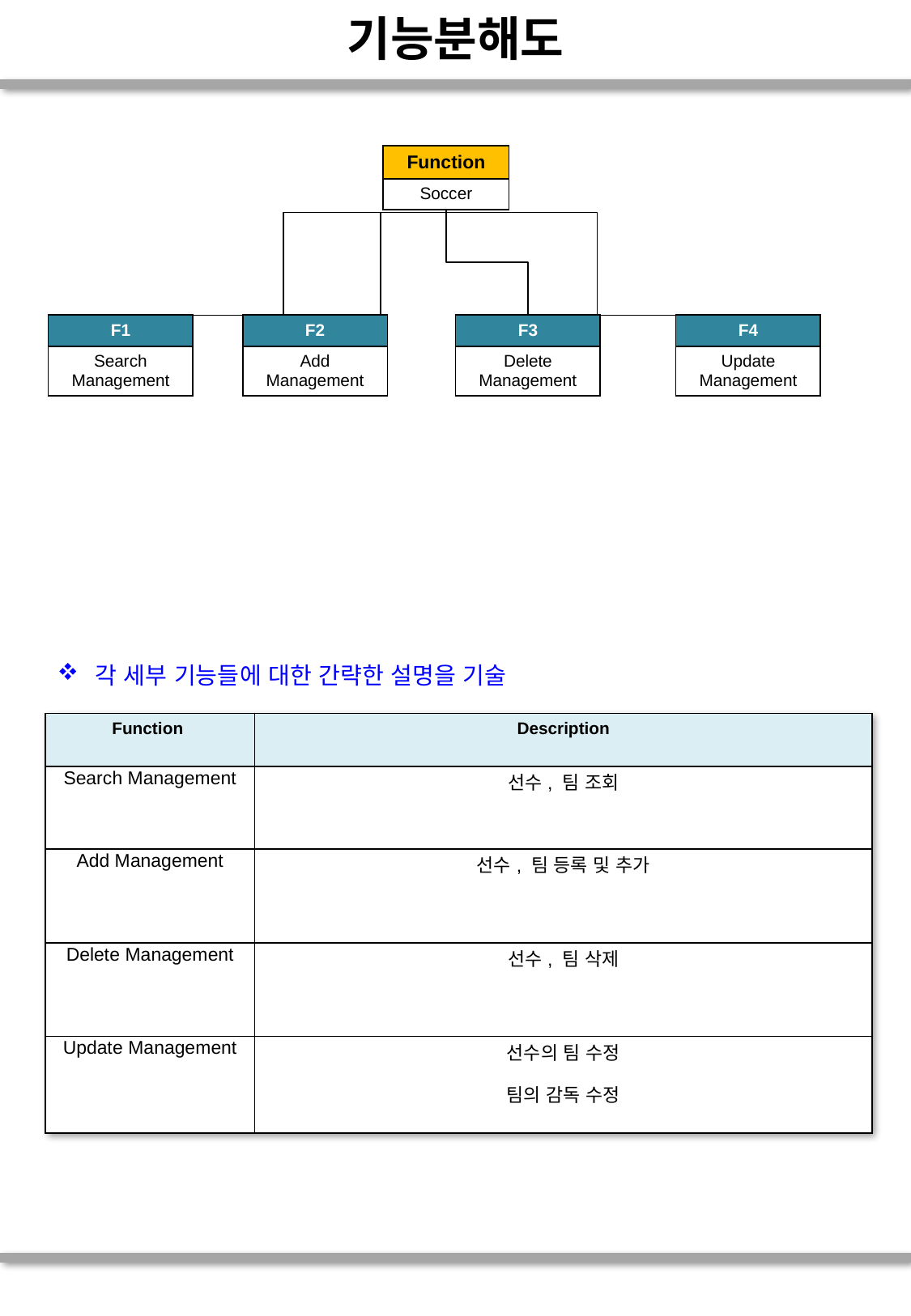

# 기능분해도
| Function |
| --- |
| Soccer |
| F1 |
| --- |
| Search Management |
| F2 |
| --- |
| Add Management |
| F3 |
| --- |
| Delete Management |
| F4 |
| --- |
| Update Management |
각 세부 기능들에 대한 간략한 설명을 기술
| Function | Description |
| --- | --- |
| Search Management | 선수, 팀 조회 |
| Add Management | 선수, 팀 등록 및 추가 |
| Delete Management | 선수, 팀 삭제 |
| Update Management | 선수의 팀 수정 팀의 감독 수정 |